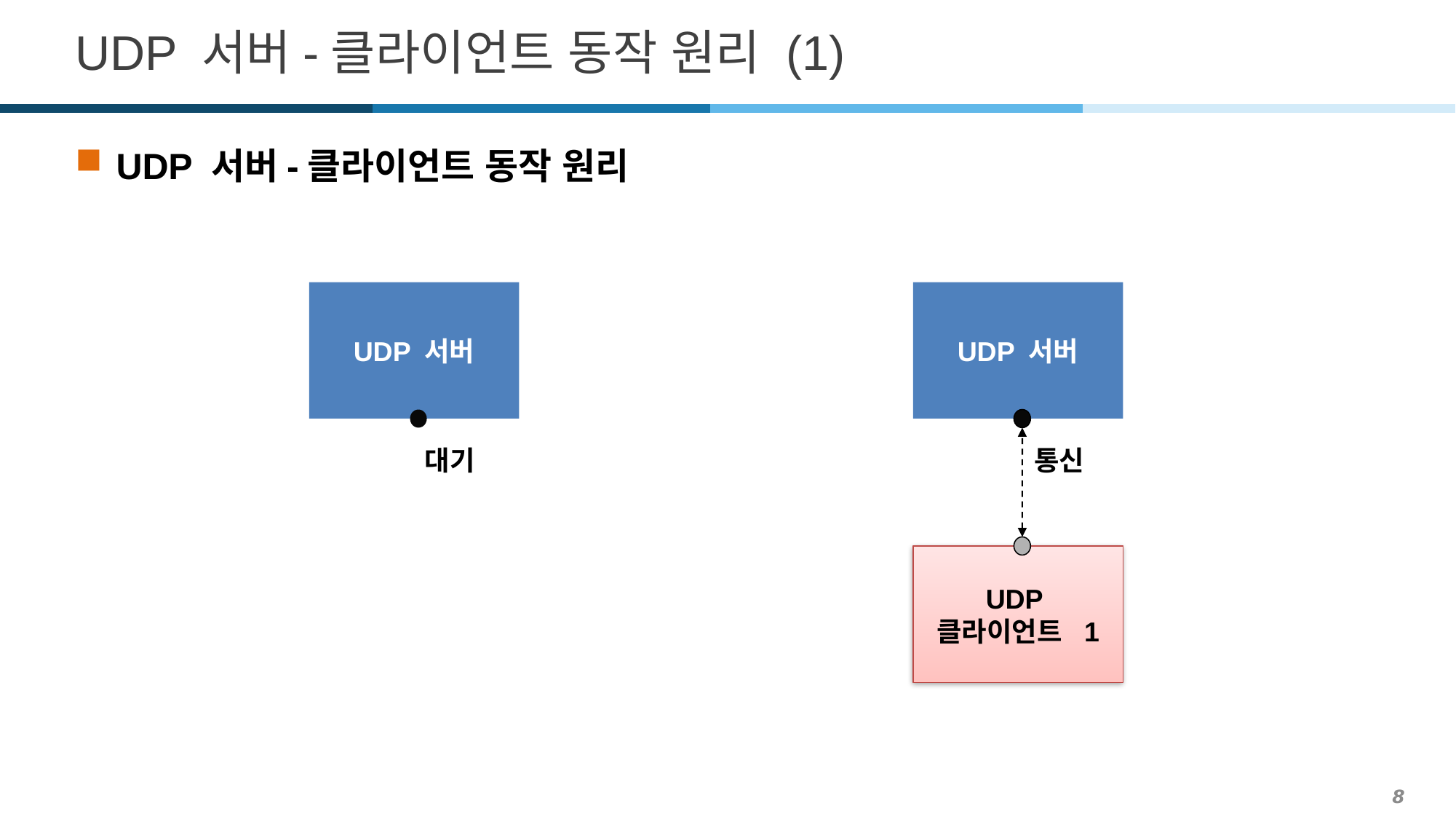

# UDP 서버-클라이언트 동작 원리 (1)
UDP 서버-클라이언트 동작 원리
UDP 서버

UDP 서버

대기
통신

UDP
클라이언트  1